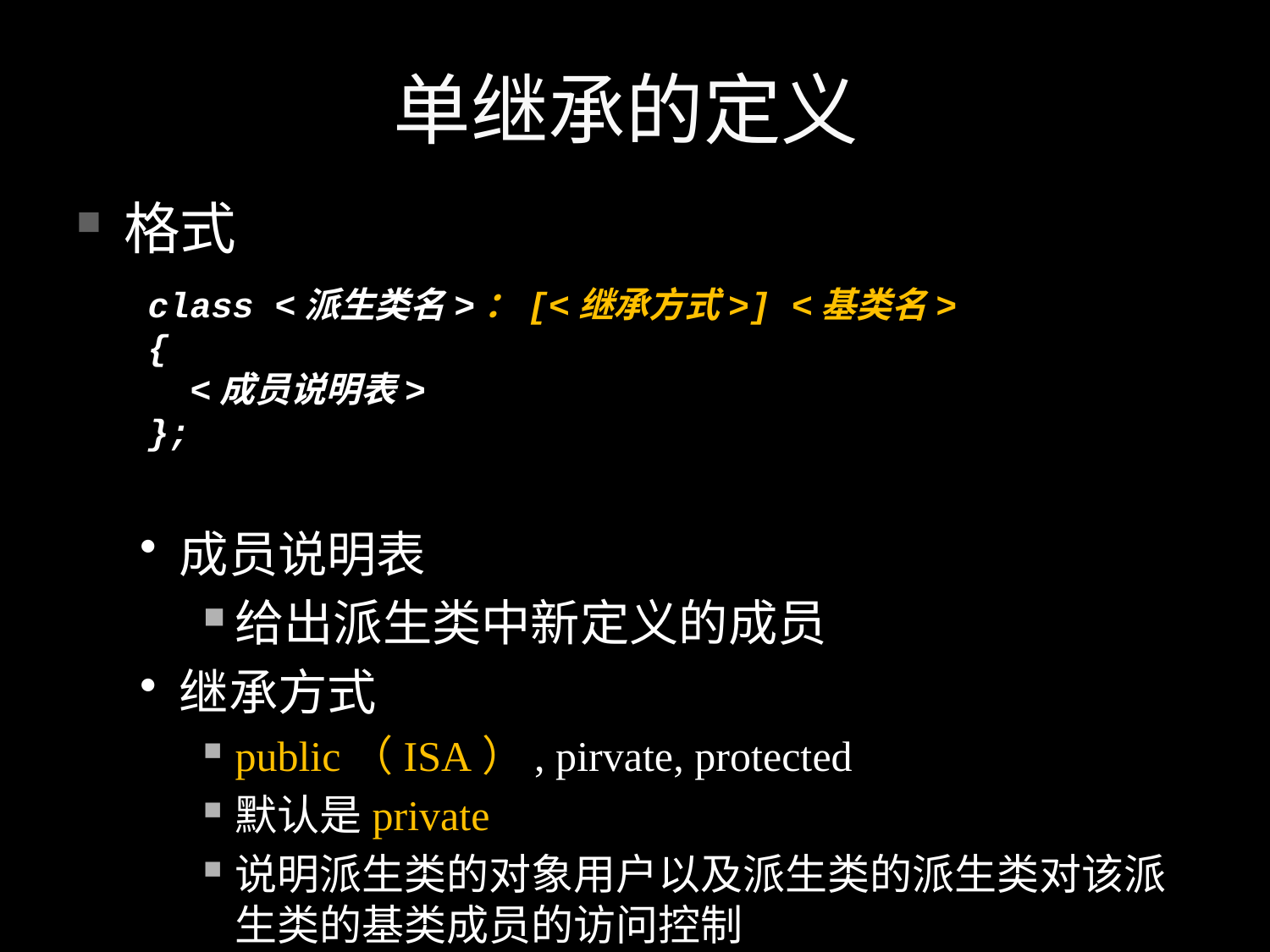

# 单继承的定义
格式

成员说明表
给出派生类中新定义的成员
继承方式
public（ISA）, pirvate, protected
默认是private
说明派生类的对象用户以及派生类的派生类对该派生类的基类成员的访问控制
class <派生类名>：[<继承方式>] <基类名>
{
  <成员说明表>
};